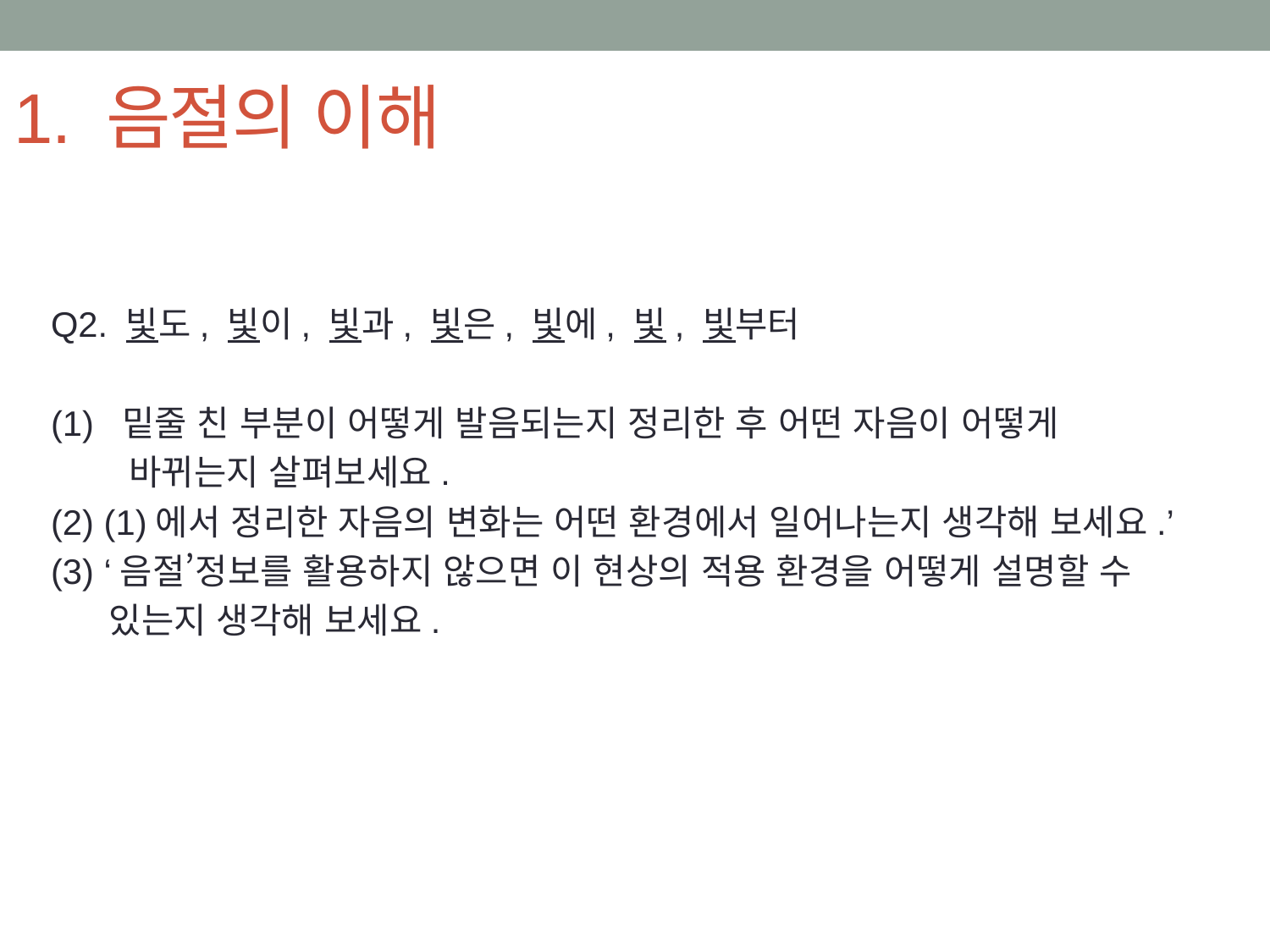

# 1. 음절의 이해

Q2. 빛도, 빛이, 빛과, 빛은, 빛에, 빛, 빛부터

(1)  밑줄 친 부분이 어떻게 발음되는지 정리한 후 어떤 자음이 어떻게
       바뀌는지 살펴보세요.
(2) (1)에서 정리한 자음의 변화는 어떤 환경에서 일어나는지 생각해 보세요.’
(3) ‘음절’정보를 활용하지 않으면 이 현상의 적용 환경을 어떻게 설명할 수
     있는지 생각해 보세요.